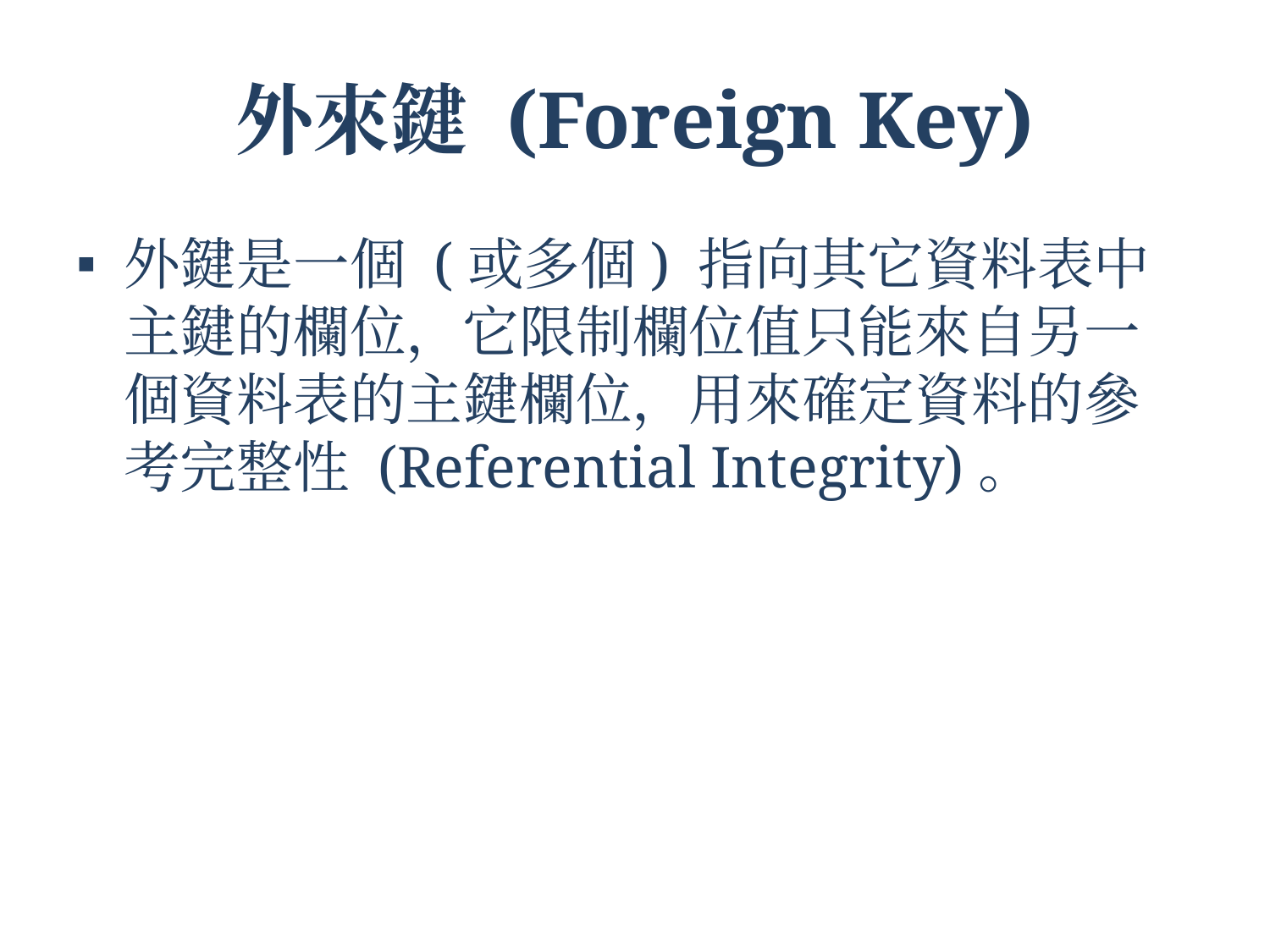

# 外來鍵 (Foreign Key)
外鍵是一個 (或多個) 指向其它資料表中主鍵的欄位，它限制欄位值只能來自另一個資料表的主鍵欄位，用來確定資料的參考完整性 (Referential Integrity)。